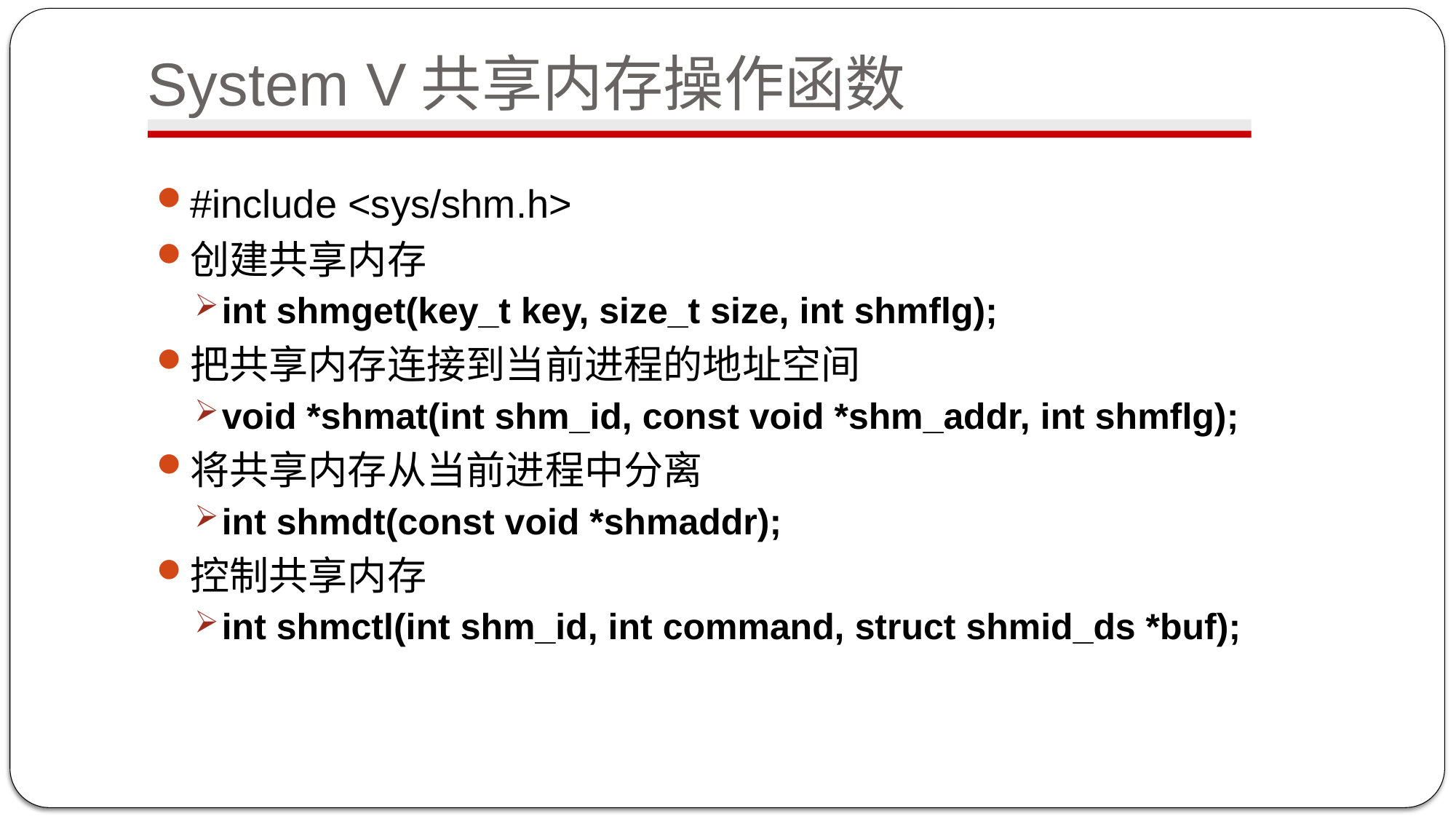

# System V共享内存操作函数
#include <sys/shm.h>
创建共享内存
int shmget(key_t key, size_t size, int shmflg);
把共享内存连接到当前进程的地址空间
void *shmat(int shm_id, const void *shm_addr, int shmflg);
将共享内存从当前进程中分离
int shmdt(const void *shmaddr);
控制共享内存
int shmctl(int shm_id, int command, struct shmid_ds *buf);